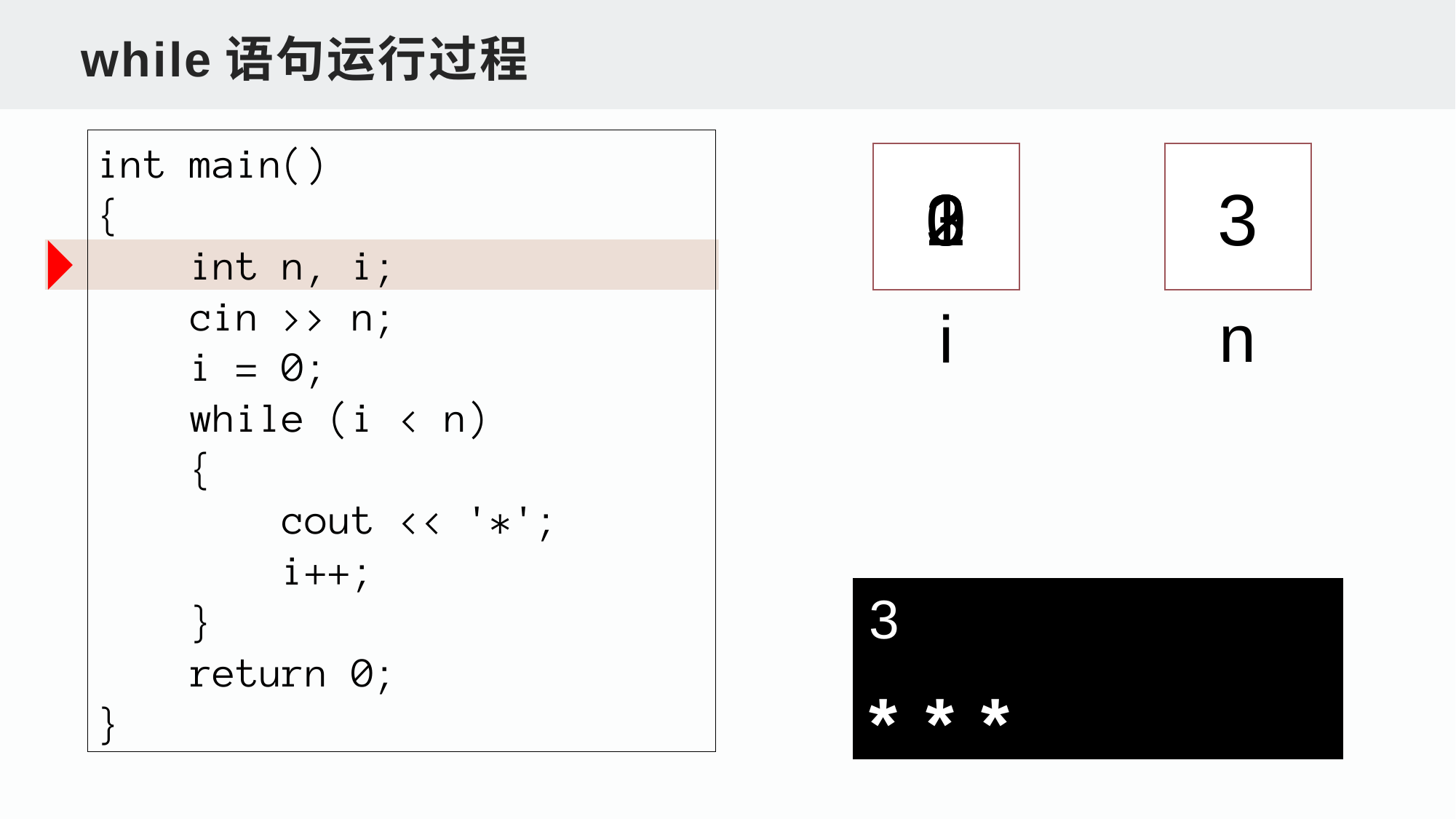

while语句运行过程
int main()
{
    int n, i;
    cin >> n;
    i = 0;
    while (i < n)
    {
        cout << '*';
        i++;
    }
    return 0;
}

0
1
2
3
3

n
i

3
*
*
*